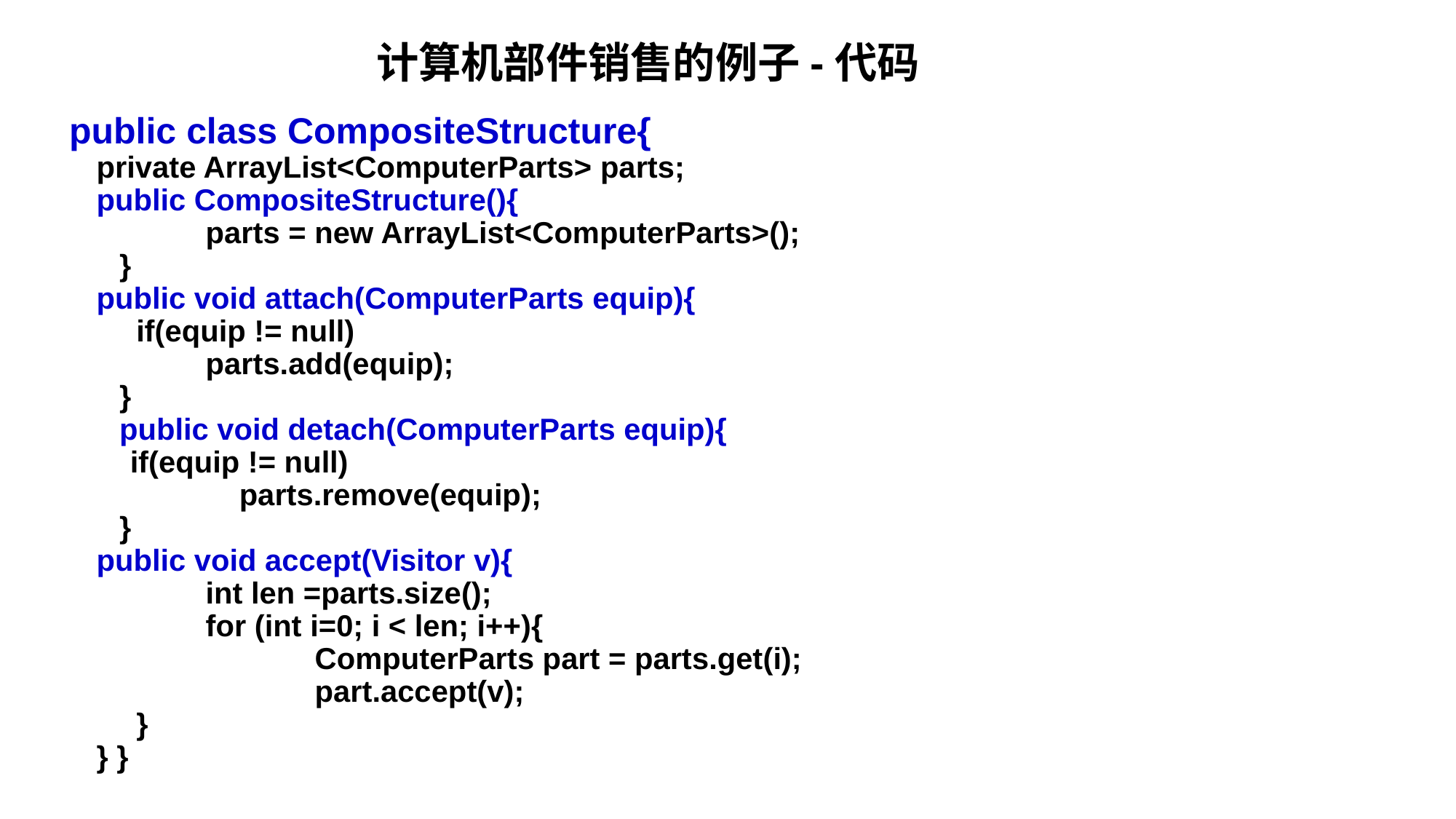

# 计算机部件销售的例子-代码
public class CompositeStructure{
	private ArrayList<ComputerParts> parts;
	public CompositeStructure(){
		parts = new ArrayList<ComputerParts>();
      }
	public void attach(ComputerParts equip){
        if(equip != null)
		parts.add(equip);
      }
      public void detach(ComputerParts equip){
	    if(equip != null)
		    parts.remove(equip);
      }
	public void accept(Visitor v){
		int len =parts.size();
		for (int i=0; i < len; i++){
			ComputerParts part = parts.get(i);
			part.accept(v);
        }
	} }
31